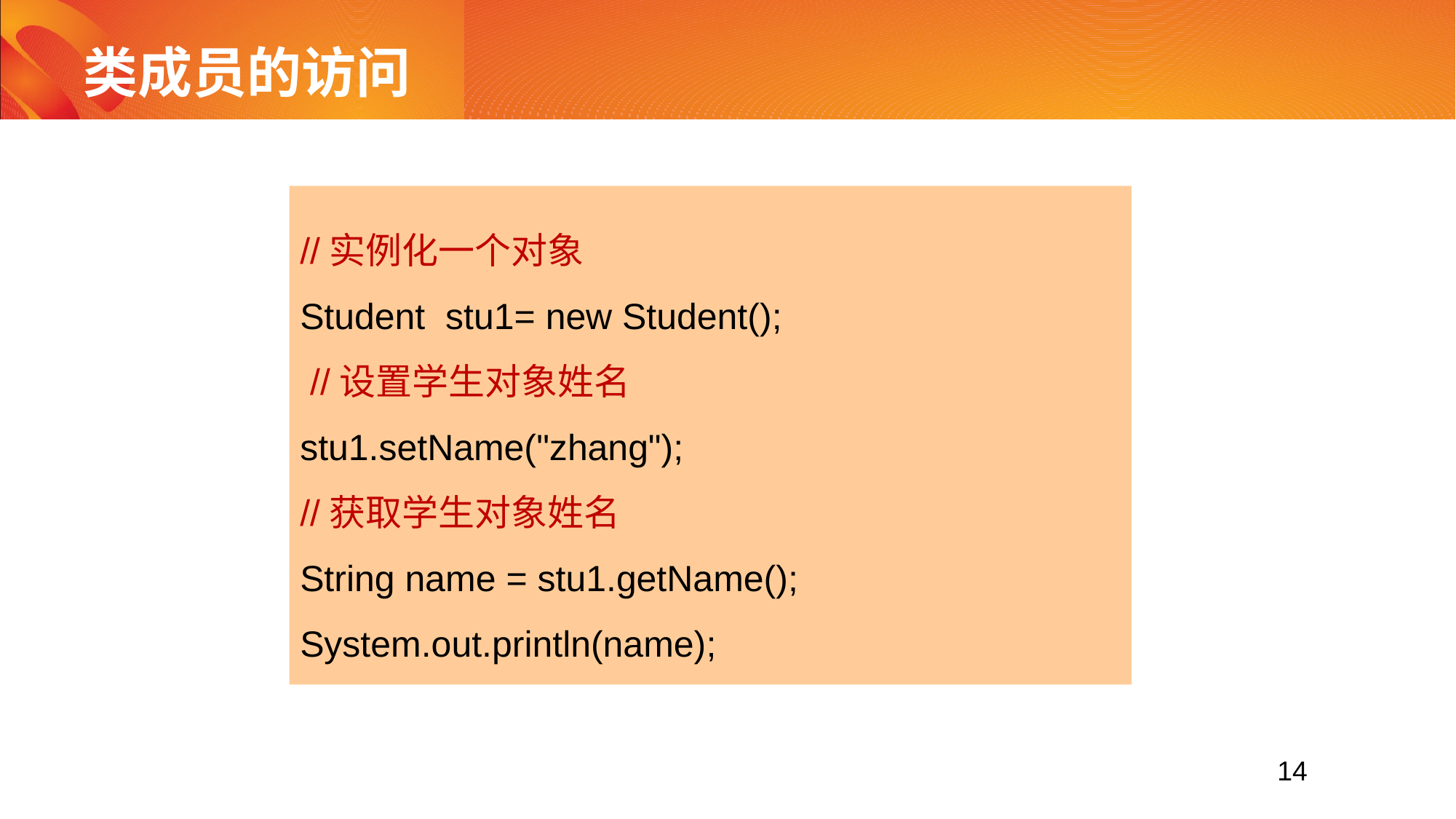

# 类成员的访问

//实例化一个对象
Student  stu1= new Student();
 //设置学生对象姓名
stu1.setName("zhang");
//获取学生对象姓名
String name = stu1.getName();
System.out.println(name);